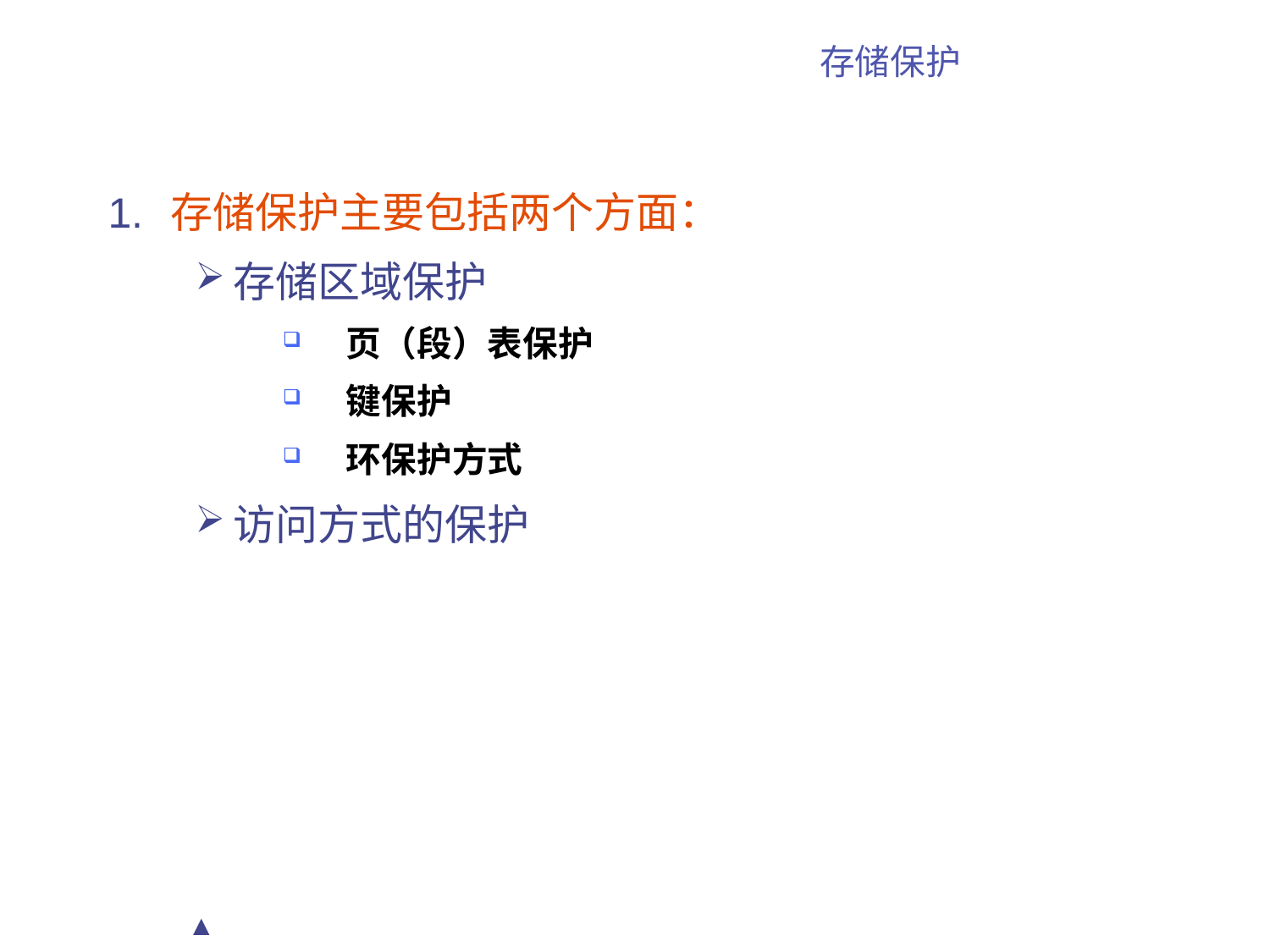

# 存储保护
存储保护主要包括两个方面：
存储区域保护
页（段）表保护
键保护
环保护方式
访问方式的保护